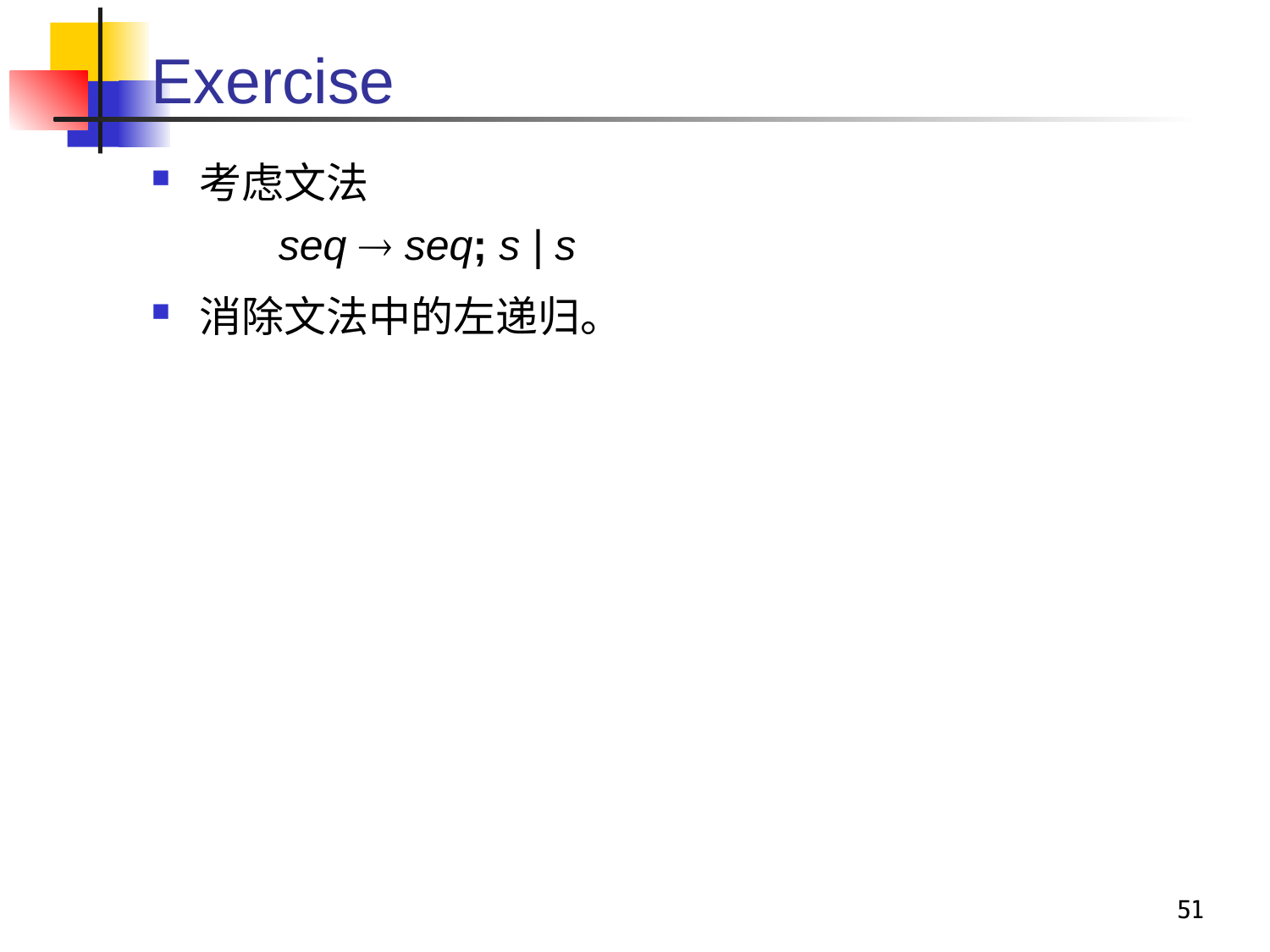

# Exercise
考虑文法
seq → seq; s | s
消除文法中的左递归。

51